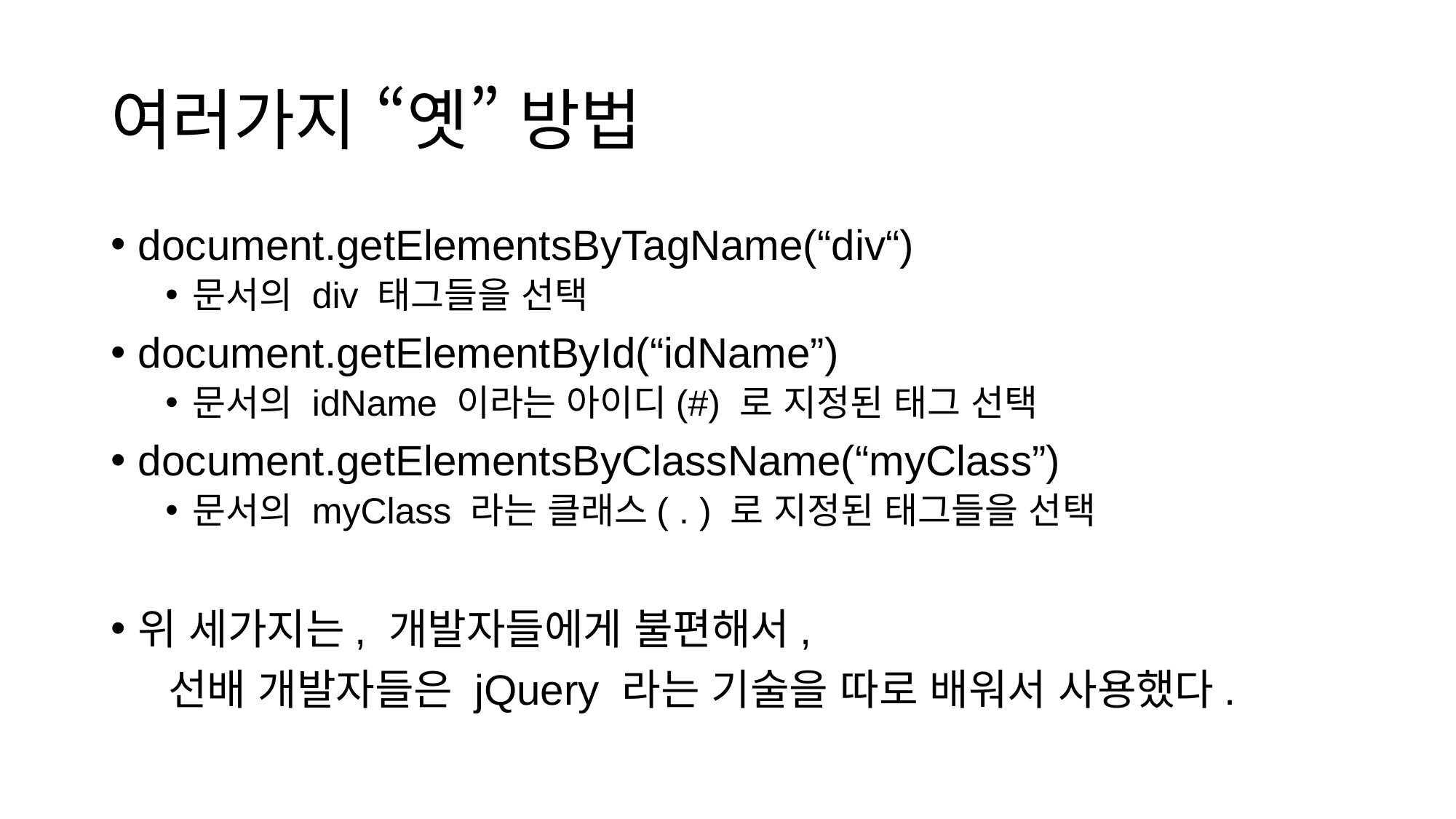

# 여러가지 “옛” 방법
document.getElementsByTagName(“div“)
문서의 div 태그들을 선택
document.getElementById(“idName”)
문서의 idName 이라는 아이디(#) 로 지정된 태그 선택
document.getElementsByClassName(“myClass”)
문서의 myClass 라는 클래스( . ) 로 지정된 태그들을 선택

위 세가지는, 개발자들에게 불편해서,
    선배 개발자들은 jQuery 라는 기술을 따로 배워서 사용했다.